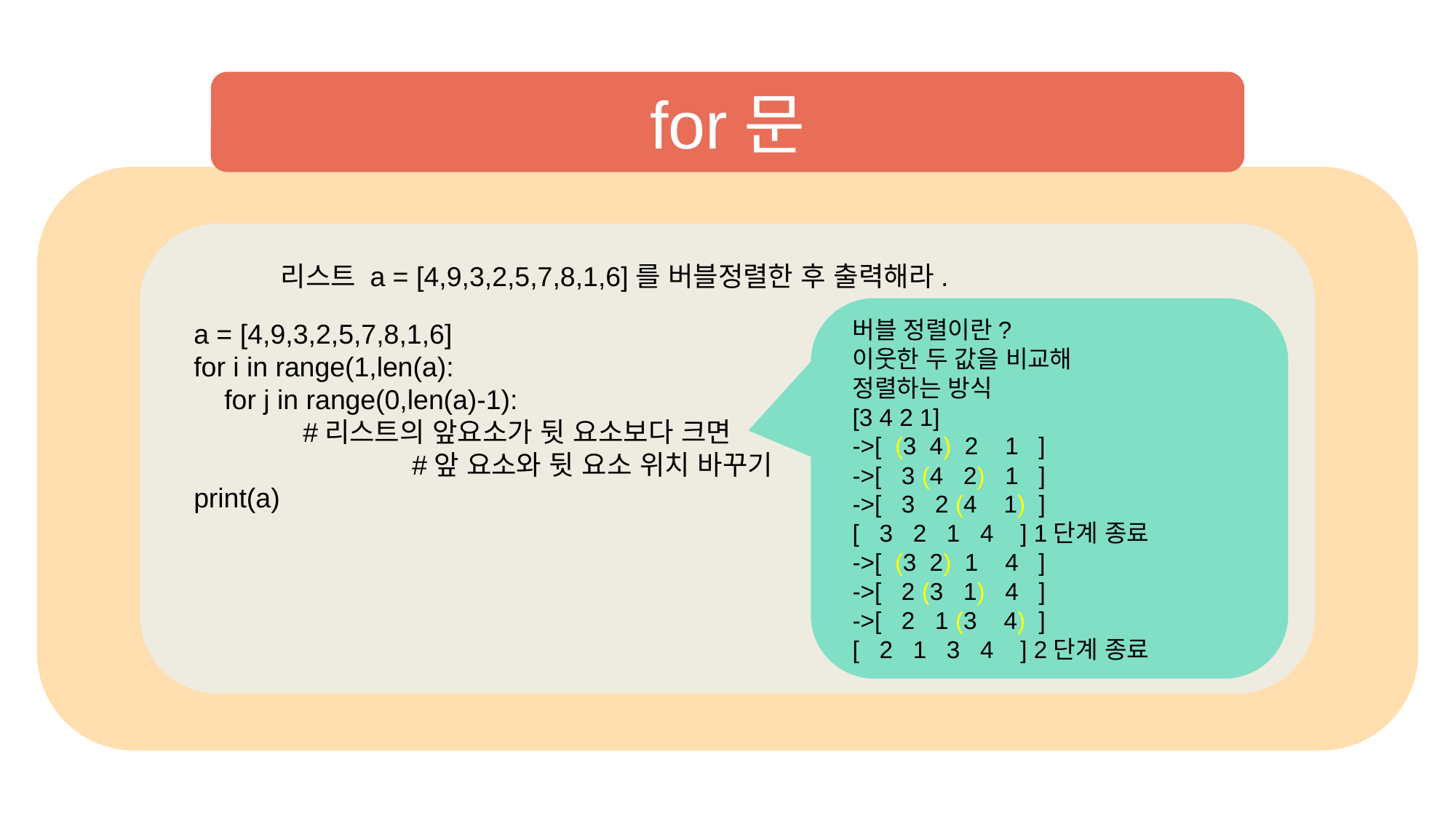

for문

리스트 a = [4,9,3,2,5,7,8,1,6]를 버블정렬한 후 출력해라.
버블 정렬이란?
이웃한 두 값을 비교해
정렬하는 방식
[3 4 2 1]
->[  (3  4)  2    1   ]
->[   3 (4   2)   1   ]
->[   3   2 (4    1)  ]
[   3   2   1   4    ] 1단계 종료
->[  (3  2)  1    4   ]
->[   2 (3   1)   4   ]
->[   2   1 (3    4)  ]
[   2   1   3   4    ] 2단계 종료
a = [4,9,3,2,5,7,8,1,6]
for i in range(1,len(a):
    for j in range(0,len(a)-1):
	#리스트의 앞요소가 뒷 요소보다 크면
		#앞 요소와 뒷 요소 위치 바꾸기
print(a)